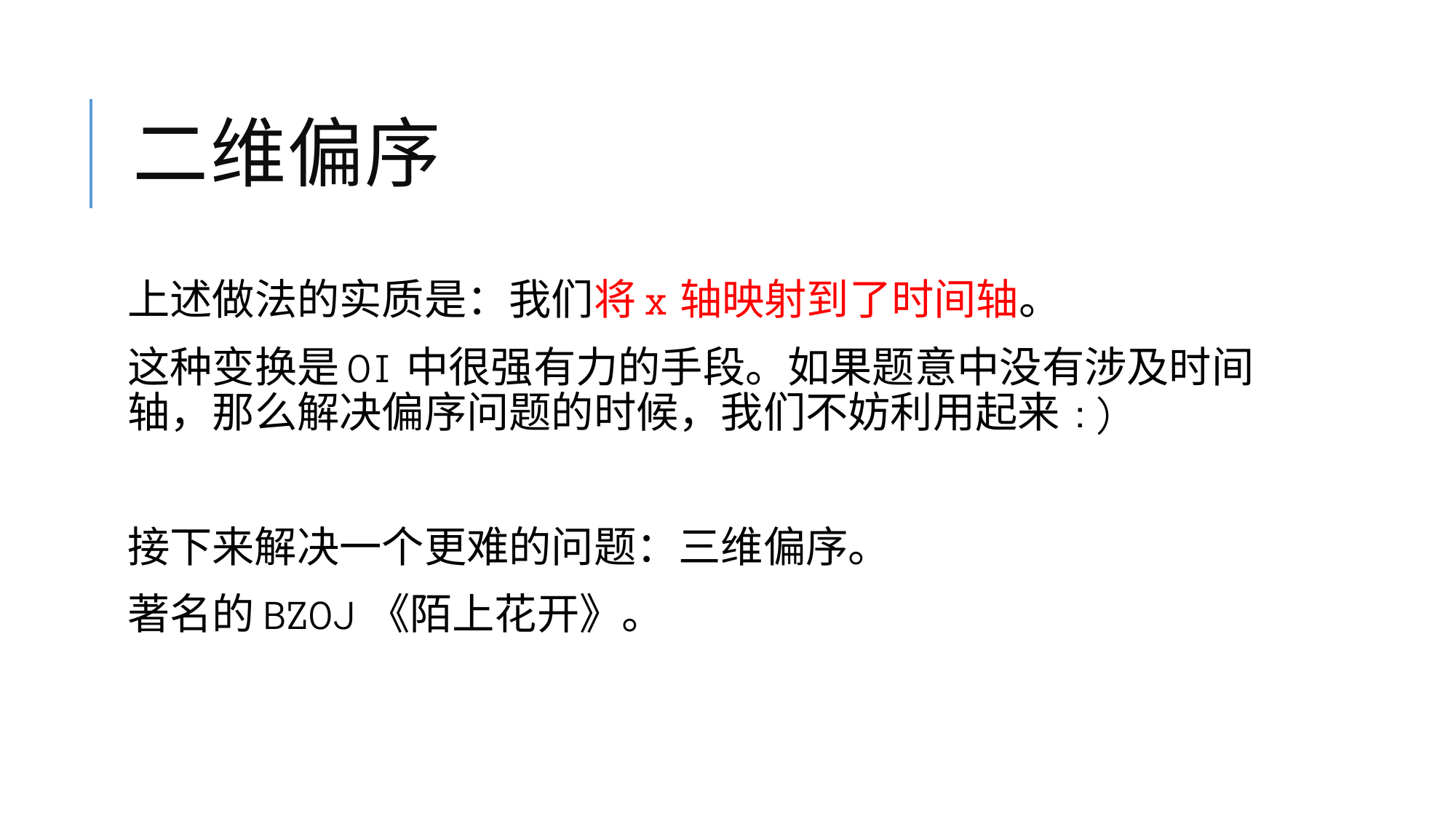

# 二维偏序
上述做法的实质是：我们将x轴映射到了时间轴。
这种变换是OI中很强有力的手段。如果题意中没有涉及时间轴，那么解决偏序问题的时候，我们不妨利用起来:)

接下来解决一个更难的问题：三维偏序。
著名的BZOJ《陌上花开》。